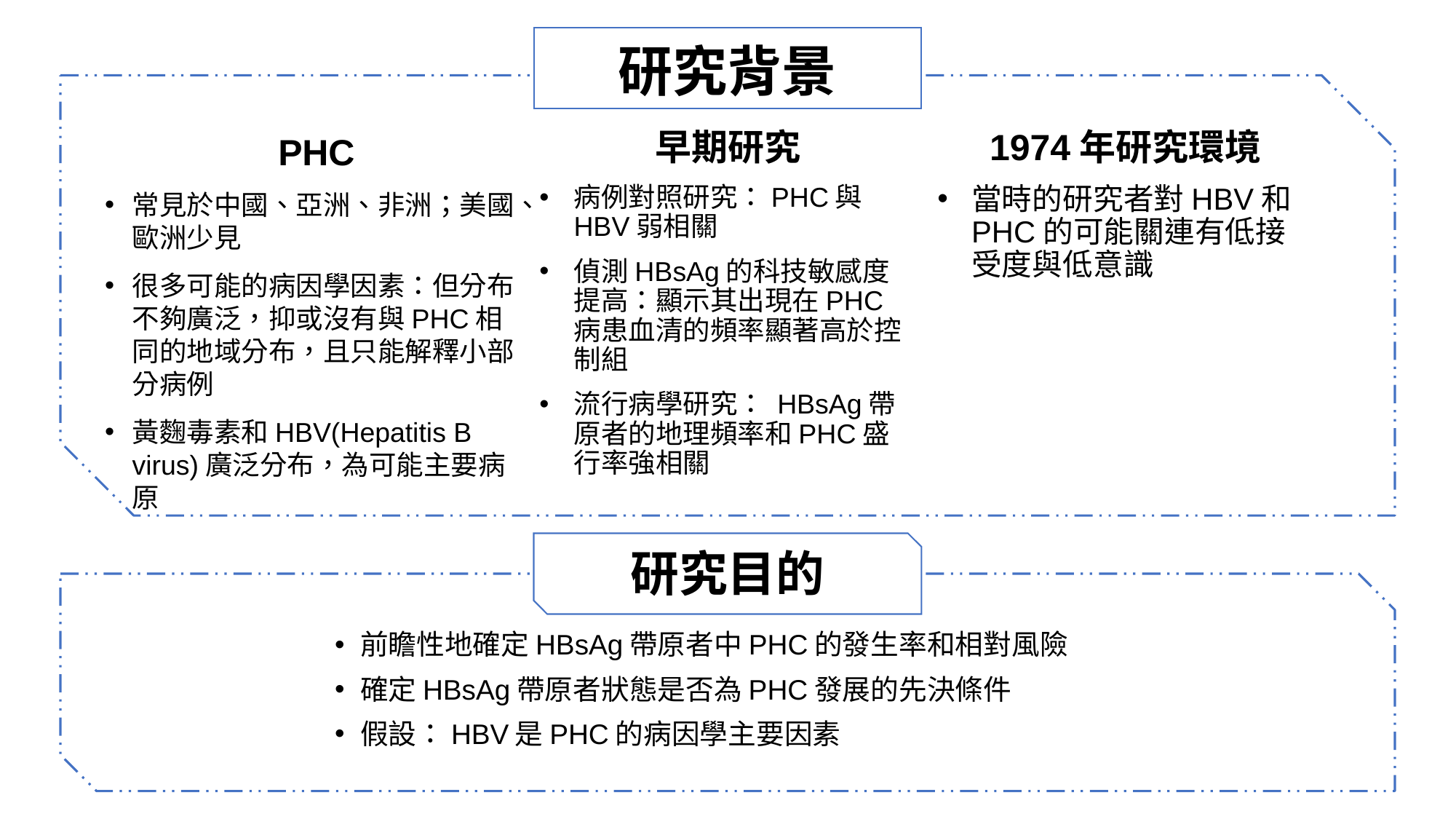

# 研究背景

PHC
常見於中國、亞洲、非洲；美國、歐洲少見
很多可能的病因學因素：但分布不夠廣泛，抑或沒有與PHC相同的地域分布，且只能解釋小部分病例
黃麴毒素和HBV(Hepatitis B virus)廣泛分布，為可能主要病原

早期研究
病例對照研究：PHC與HBV弱相關
偵測HBsAg的科技敏感度提高：顯示其出現在PHC病患血清的頻率顯著高於控制組
流行病學研究： HBsAg帶原者的地理頻率和PHC盛行率強相關
1974年研究環境
當時的研究者對HBV和PHC的可能關連有低接受度與低意識
研究目的

前瞻性地確定HBsAg帶原者中PHC的發生率和相對風險
確定HBsAg帶原者狀態是否為PHC發展的先決條件
假設：HBV是PHC的病因學主要因素